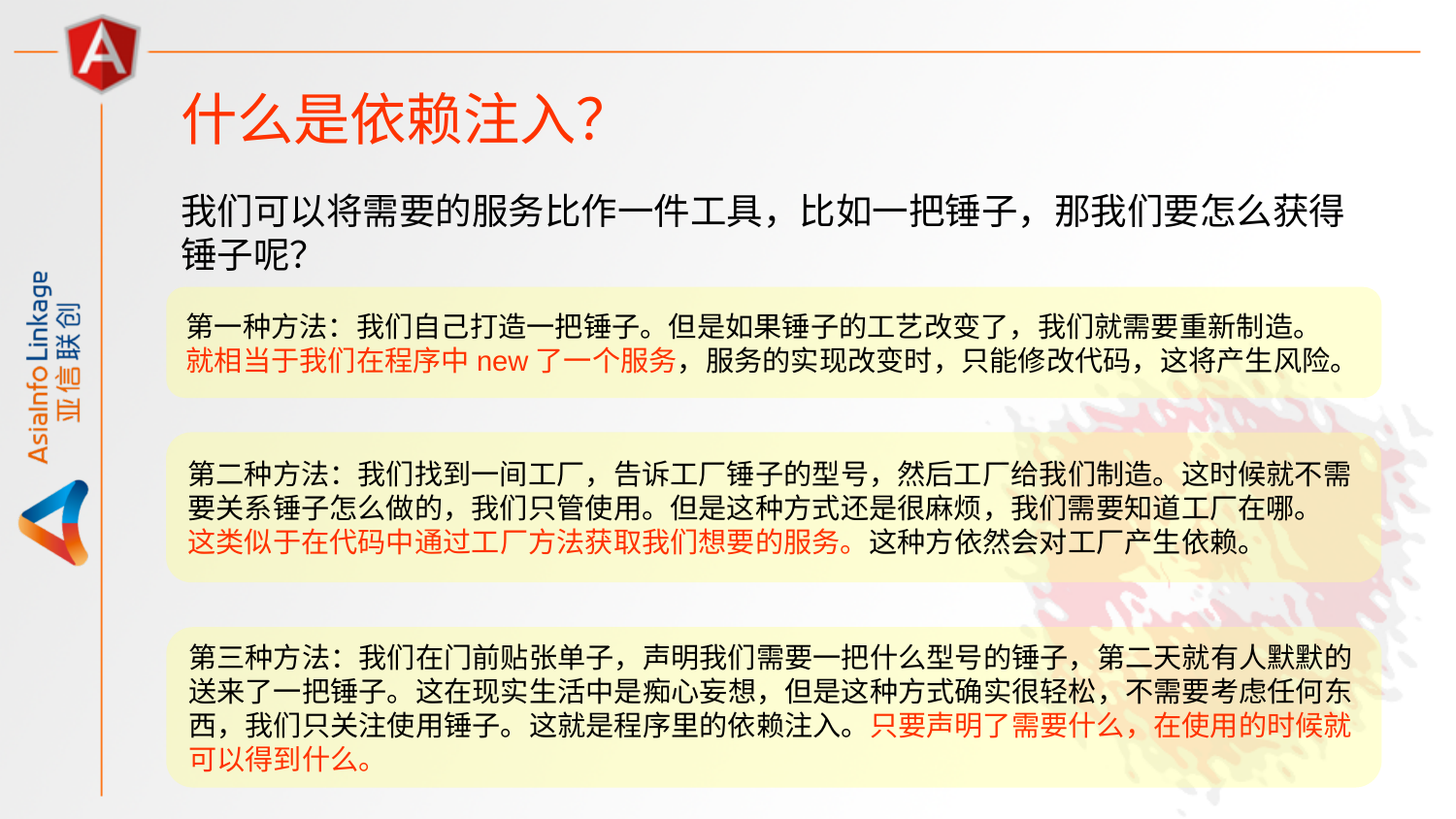

什么是依赖注入？
我们可以将需要的服务比作一件工具，比如一把锤子，那我们要怎么获得锤子呢？
第一种方法：我们自己打造一把锤子。但是如果锤子的工艺改变了，我们就需要重新制造。
就相当于我们在程序中new了一个服务，服务的实现改变时，只能修改代码，这将产生风险。
第二种方法：我们找到一间工厂，告诉工厂锤子的型号，然后工厂给我们制造。这时候就不需
要关系锤子怎么做的，我们只管使用。但是这种方式还是很麻烦，我们需要知道工厂在哪。
这类似于在代码中通过工厂方法获取我们想要的服务。这种方依然会对工厂产生依赖。
第三种方法：我们在门前贴张单子，声明我们需要一把什么型号的锤子，第二天就有人默默的
送来了一把锤子。这在现实生活中是痴心妄想，但是这种方式确实很轻松，不需要考虑任何东
西，我们只关注使用锤子。这就是程序里的依赖注入。只要声明了需要什么，在使用的时候就
可以得到什么。